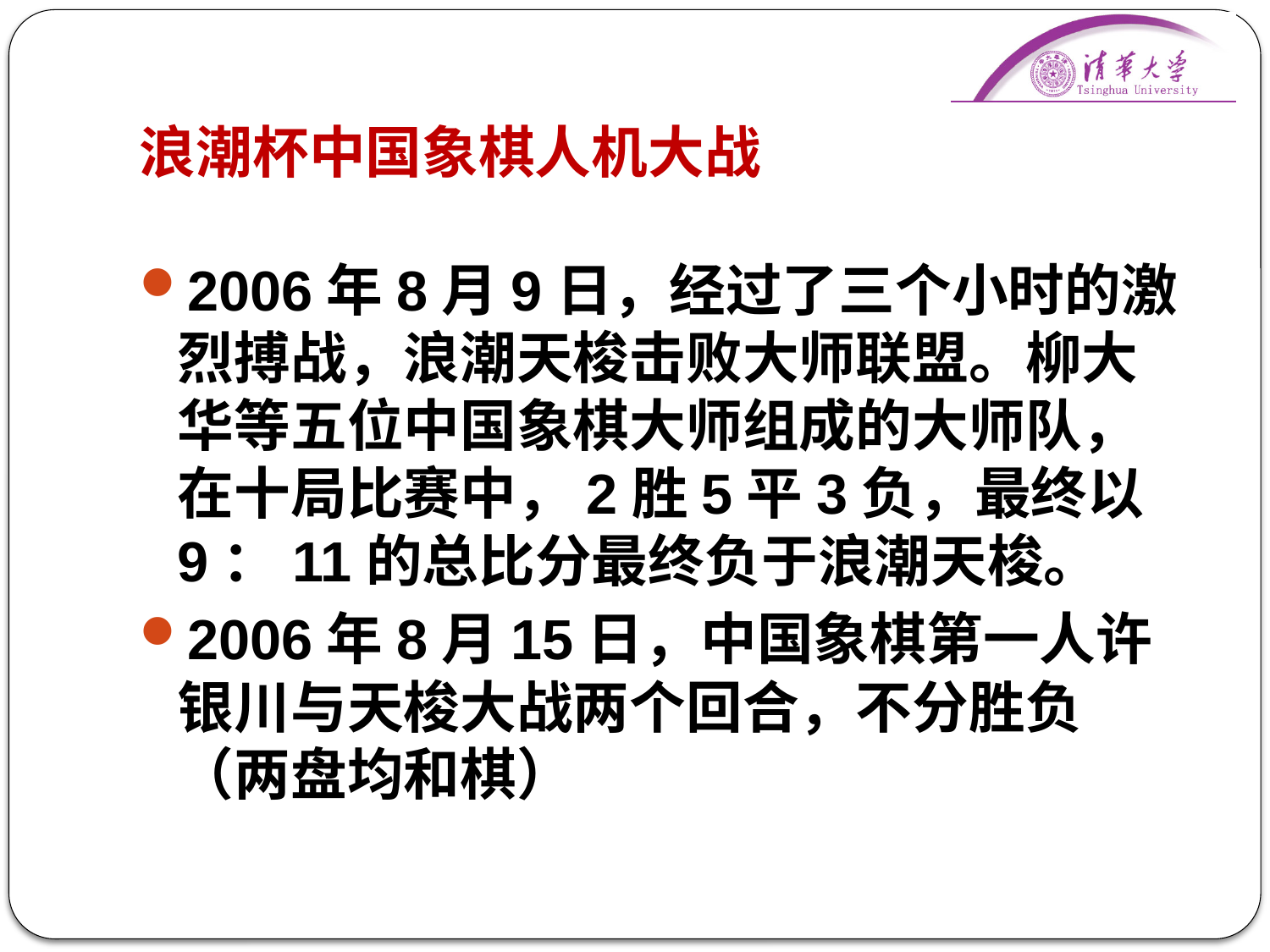

# 浪潮杯中国象棋人机大战
2006年8月9日，经过了三个小时的激烈搏战，浪潮天梭击败大师联盟。柳大华等五位中国象棋大师组成的大师队，在十局比赛中，2胜5平3负，最终以 9：11的总比分最终负于浪潮天梭。
2006年8月15日，中国象棋第一人许银川与天梭大战两个回合，不分胜负（两盘均和棋）
43